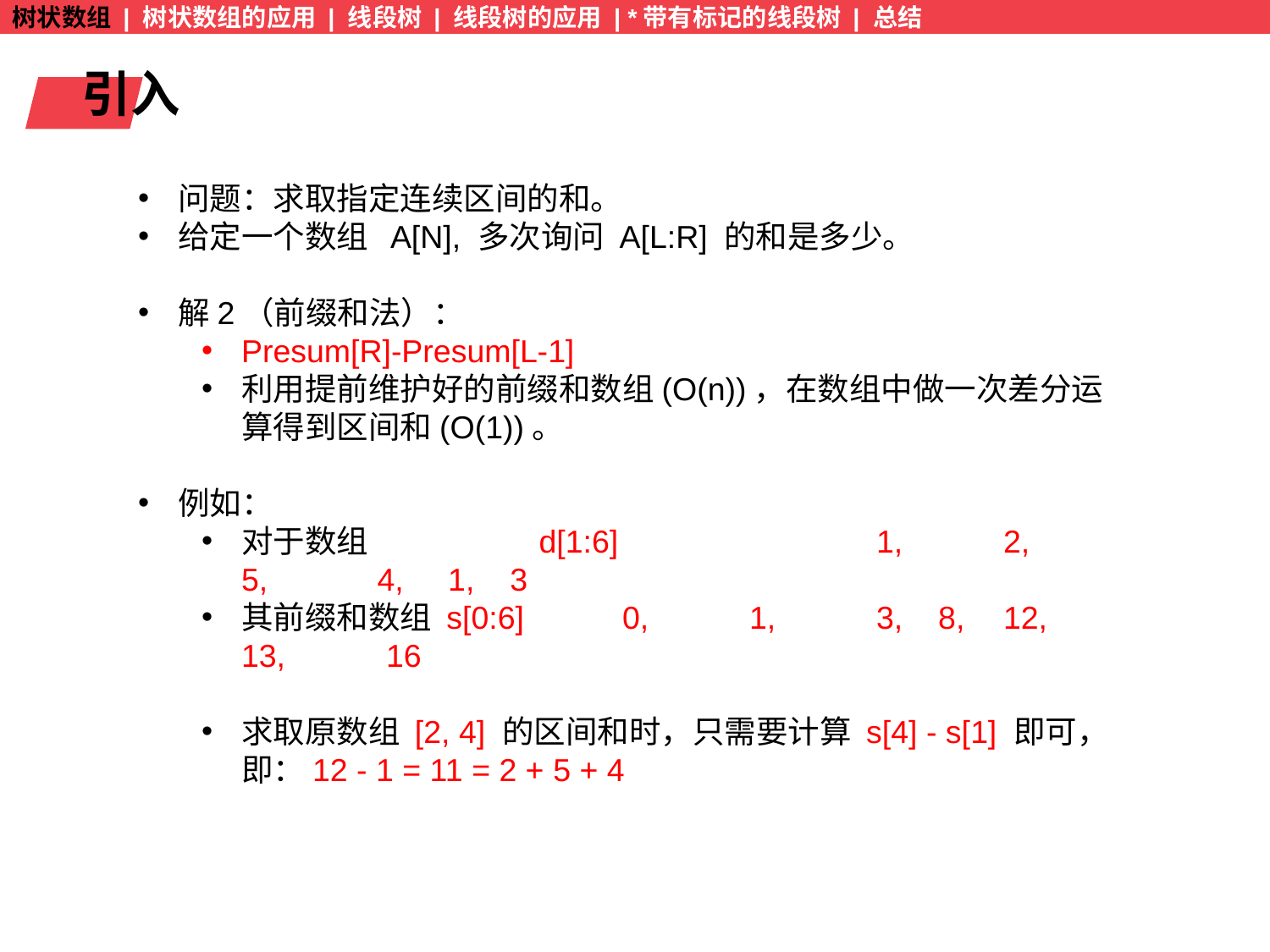

树状数组 | 树状数组的应用 | 线段树 | 线段树的应用 | *带有标记的线段树 | 总结
引入

问题：求取指定连续区间的和。
给定一个数组  A[N], 多次询问 A[L:R] 的和是多少。

解2（前缀和法）：
Presum[R]-Presum[L-1]
利用提前维护好的前缀和数组(O(n))，在数组中做一次差分运算得到区间和(O(1))。

例如：
对于数组 	     d[1:6] 		1,   	2,   	5,   	 4,     1,    3
其前缀和数组 s[0:6]	0,  	1,   	3,    8, 	12, 	13, 	  16

求取原数组 [2, 4] 的区间和时，只需要计算 s[4] - s[1] 即可，即：12 - 1 = 11 = 2 + 5 + 4

4